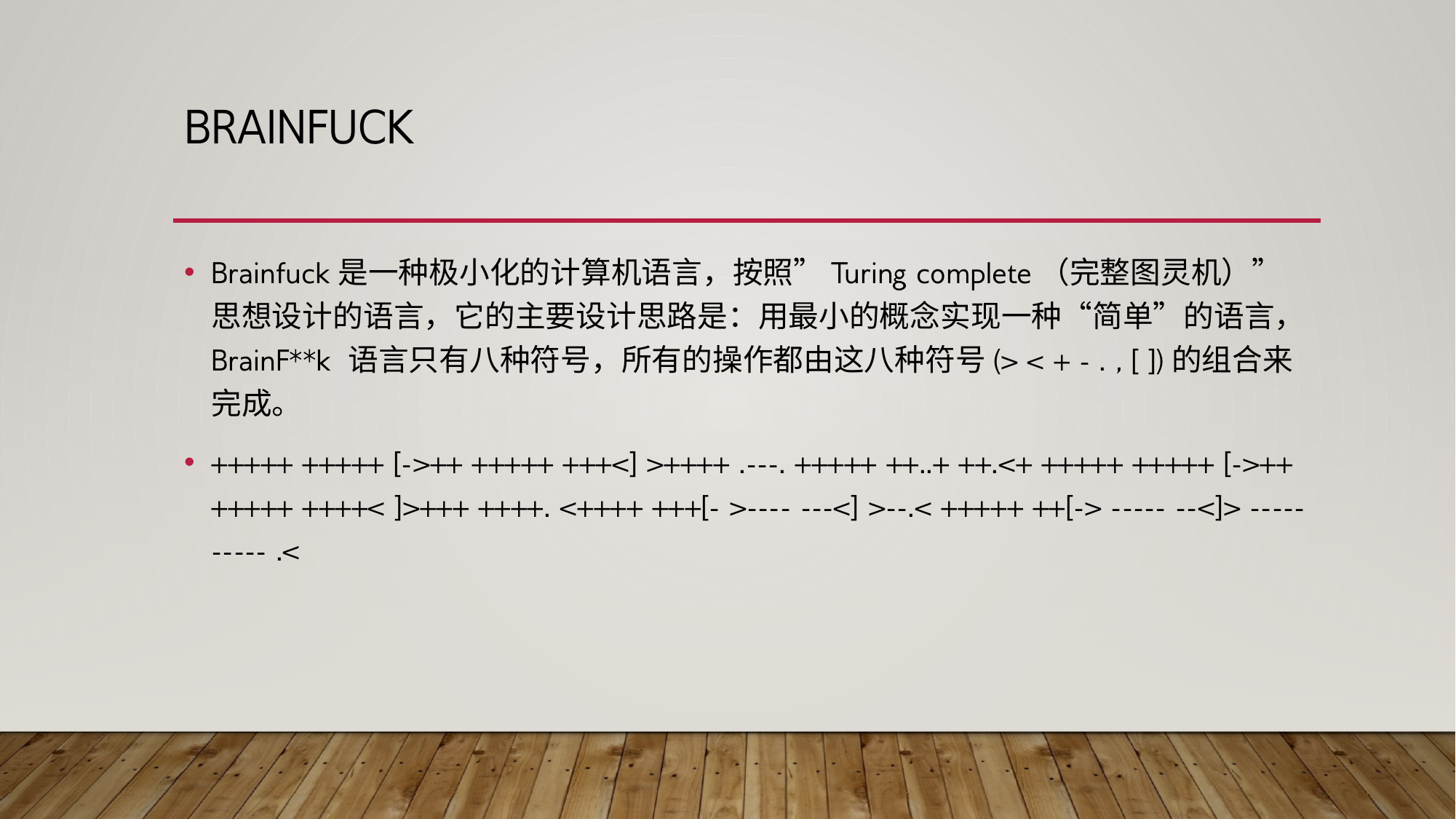

# brainfuck
Brainfuck是一种极小化的计算机语言，按照”Turing complete（完整图灵机）”思想设计的语言，它的主要设计思路是：用最小的概念实现一种“简单”的语言，BrainF**k 语言只有八种符号，所有的操作都由这八种符号(> < + - . , [ ])的组合来完成。
+++++ +++++ [->++ +++++ +++<] >++++ .---. +++++ ++..+ ++.<+ +++++ +++++ [->++ +++++ ++++< ]>+++ ++++. <++++ +++[- >---- ---<] >--.< +++++ ++[-> ----- --<]> ----- ----- .<